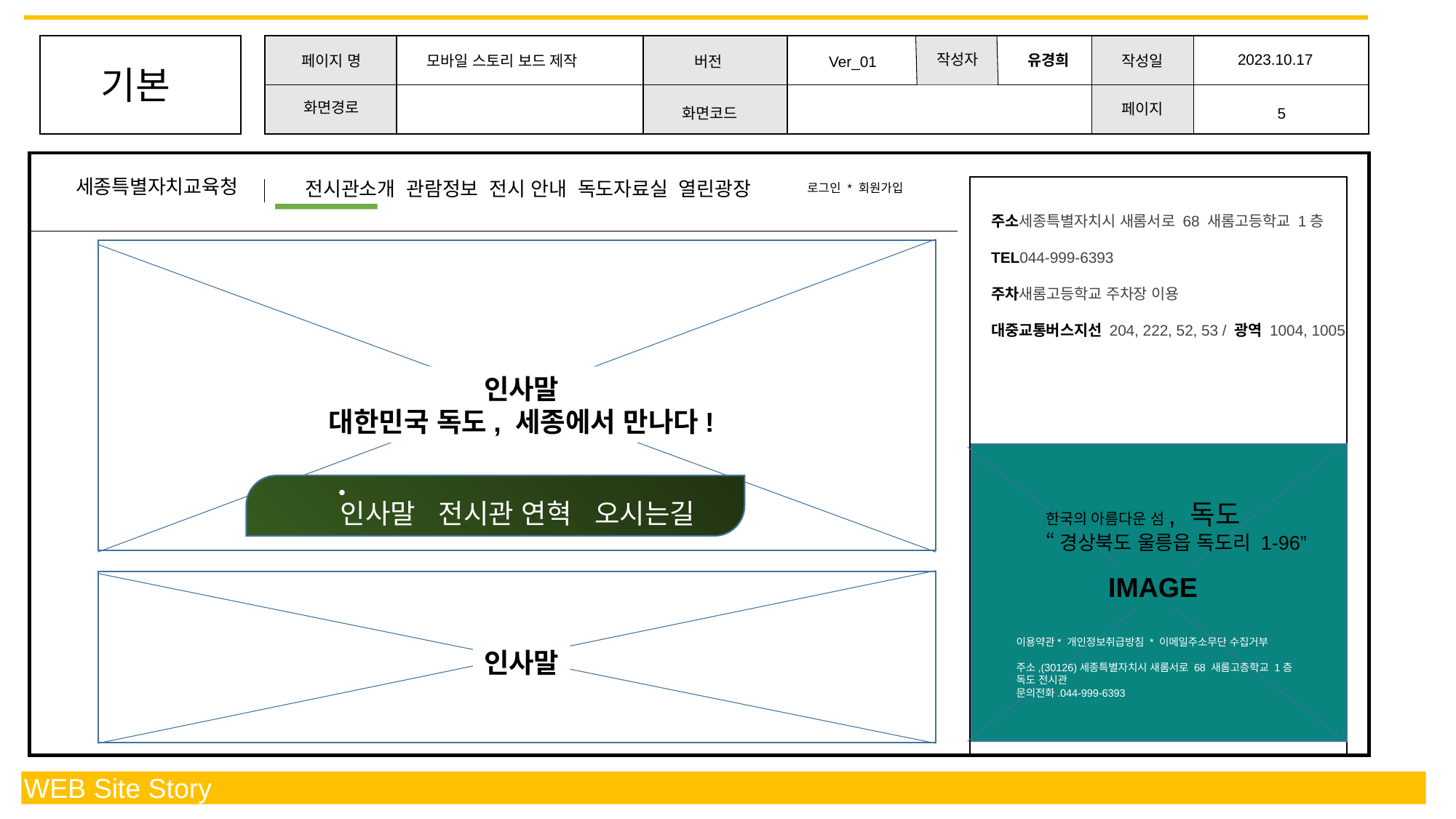

작성자
2023.10.17
유경희
작성일
페이지 명
모바일 스토리 보드 제작
Ver_01
버전

기본
화면경로
페이지
화면코드

5

세종특별자치교육청
전시관소개  관람정보  전시 안내  독도자료실  열린광장
로그인 * 회원가입

주소세종특별자치시 새롬서로 68 새롬고등학교 1층

TEL044-999-6393

주차새롬고등학교 주차장 이용

대중교통버스지선 204, 222, 52, 53 / 광역 1004, 1005

인사말
대한민국 독도, 세종에서 만나다!

IMAGE

인사말   전시관 연혁   오시는길
한국의 아름다운 섬, 독도
“경상북도 울릉읍 독도리 1-96”

인사말
이용약관* 개인정보취급방침 * 이메일주소무단 수집거부

주소,(30126)세종특별자치시 새롬서로 68 새롬고층학교 1층
독도 전시관
문의전화.044-999-6393
WEB Site Story